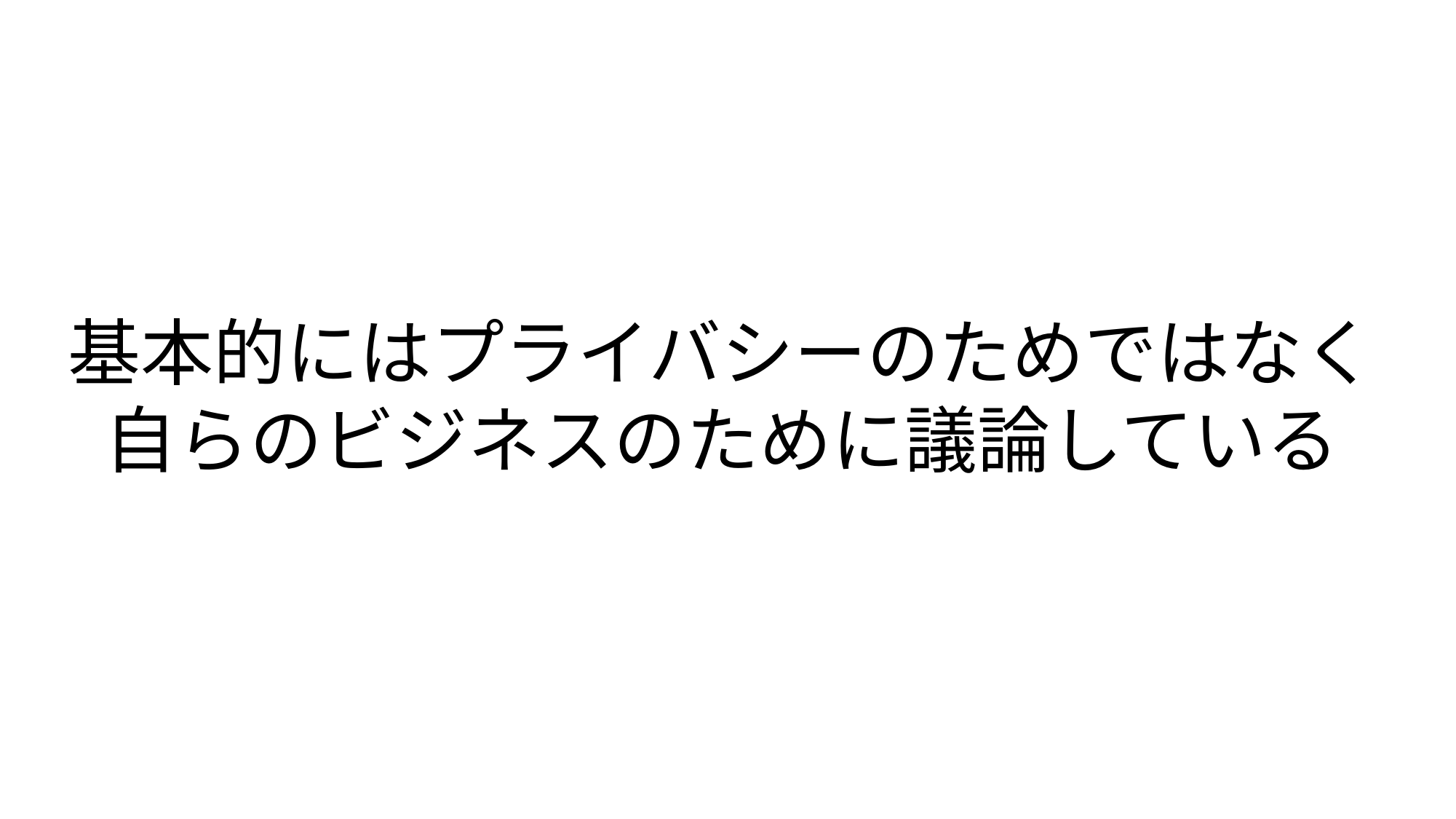

基本的にはプライバシーのためではなく
自らのビジネスのために議論している